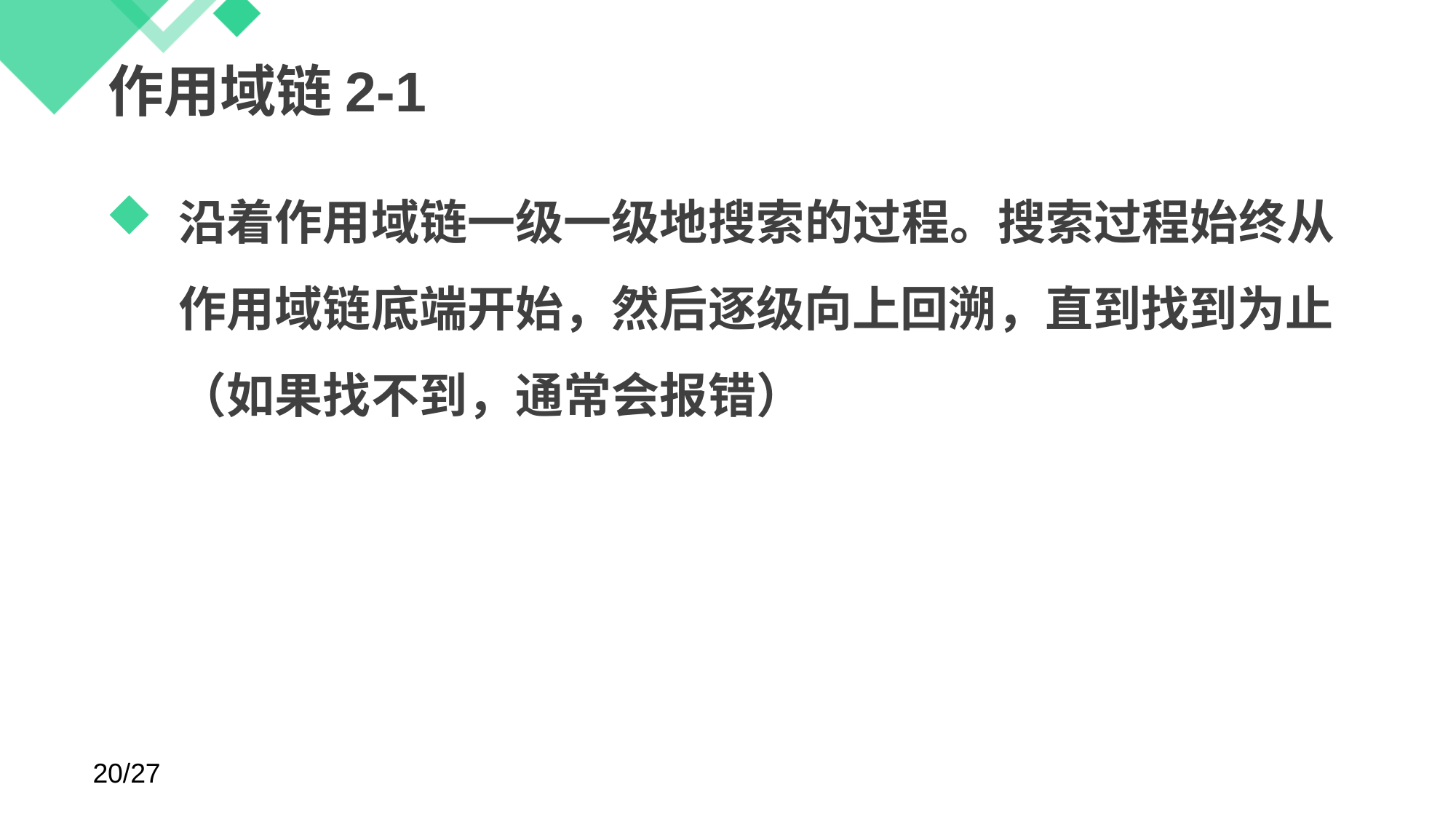

# 作用域链2-1
沿着作用域链一级一级地搜索的过程。搜索过程始终从作用域链底端开始，然后逐级向上回溯，直到找到为止（如果找不到，通常会报错）